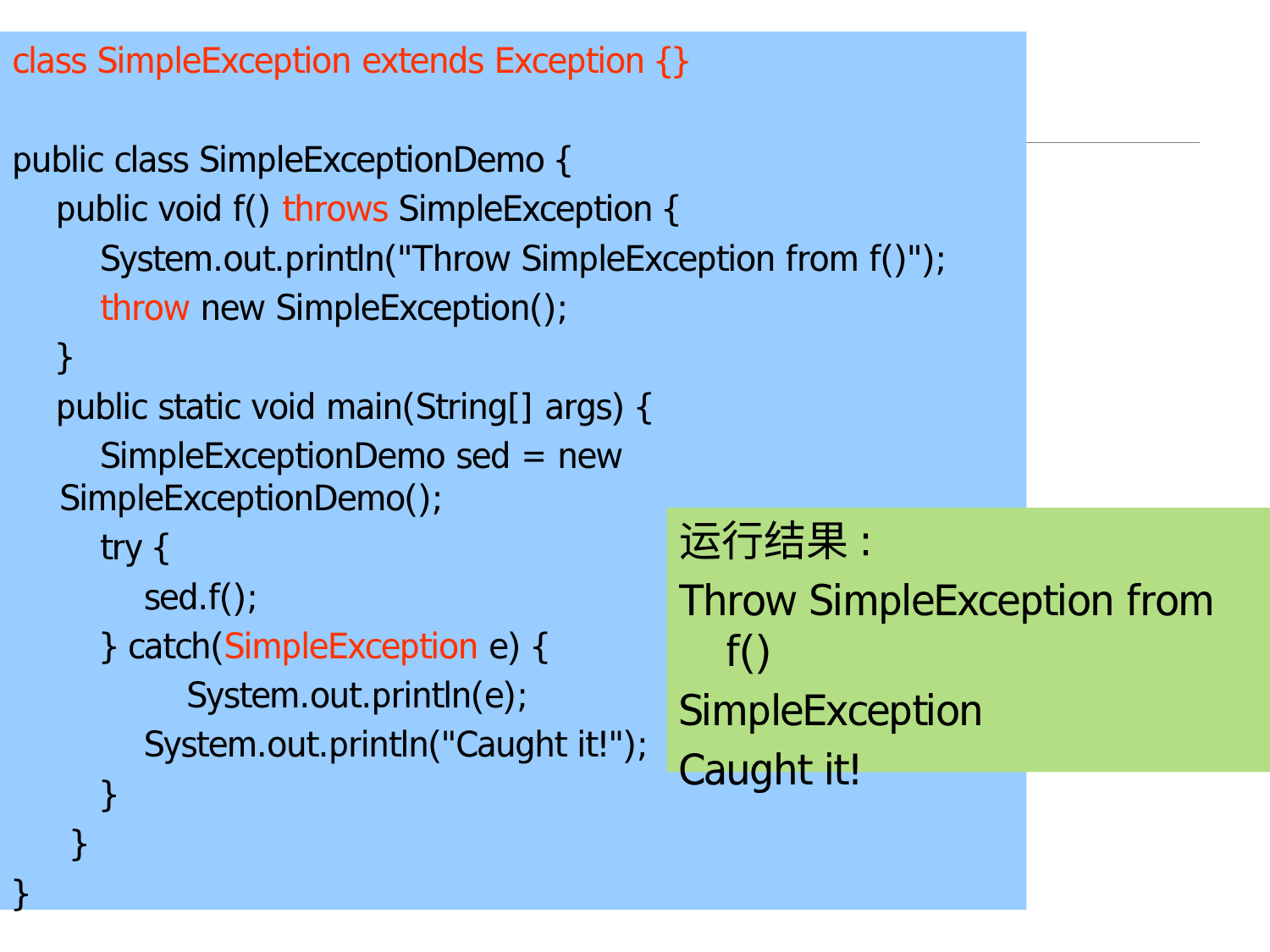

# 异常(Exception)
class SimpleException extends Exception {}

public class SimpleExceptionDemo {
    public void f() throws SimpleException {
        System.out.println("Throw SimpleException from f()");
        throw new SimpleException();
    }
    public static void main(String[] args) {
        SimpleExceptionDemo sed = new SimpleExceptionDemo();
        try {
            sed.f();
        } catch(SimpleException e) {
		System.out.println(e);
            System.out.println("Caught it!");
        }
	 }
}
运行结果:
Throw SimpleException from f()
SimpleException
Caught it!
65